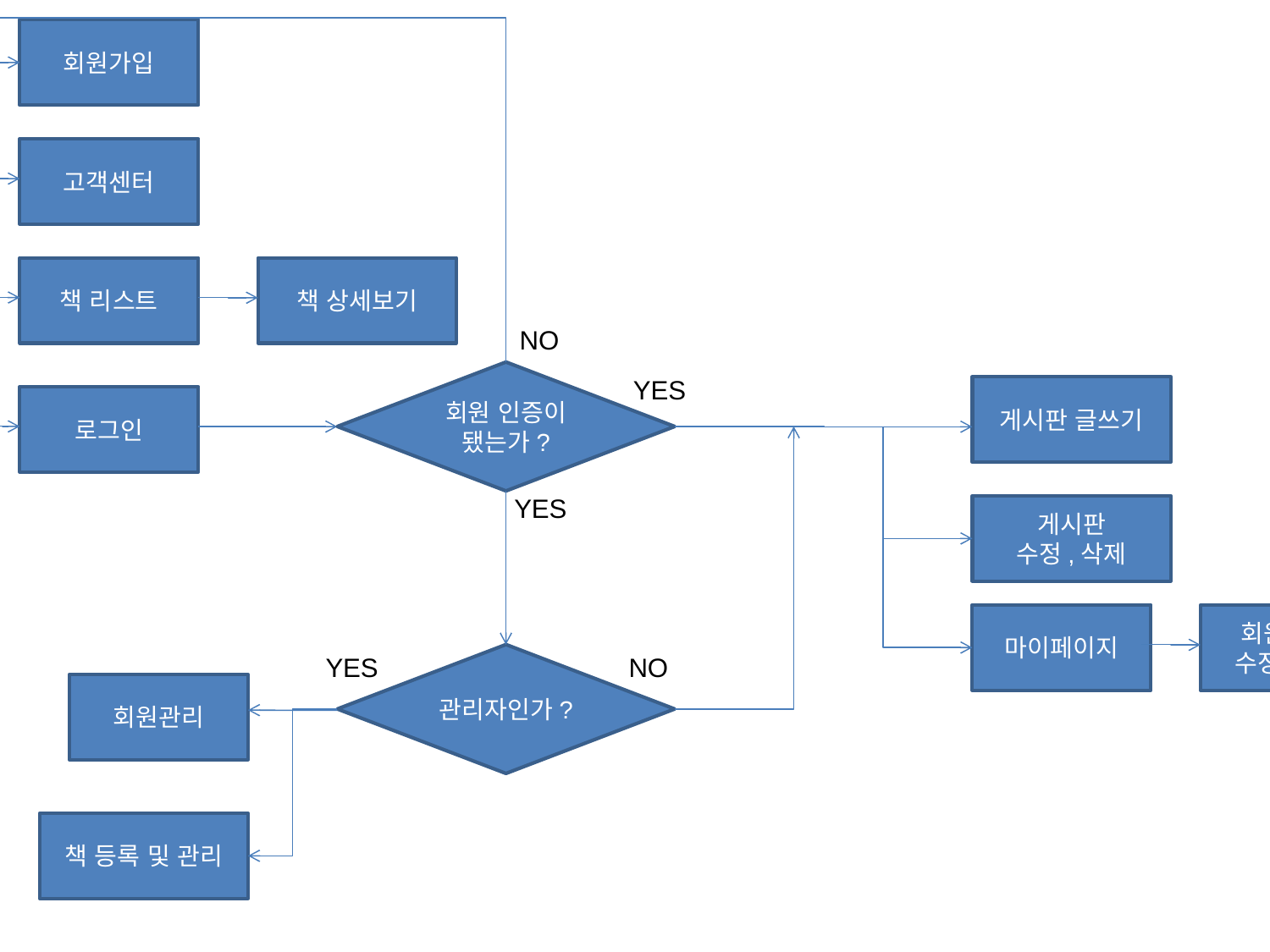

메인페이지
회원가입
고객센터
책 리스트
책 상세보기
NO
회원 인증이 됐는가?
YES
게시판 글쓰기
로그인
YES
게시판
수정,삭제
마이페이지
회원정보
수정,탈퇴
YES
관리자인가?
NO
회원관리
책 등록 및 관리